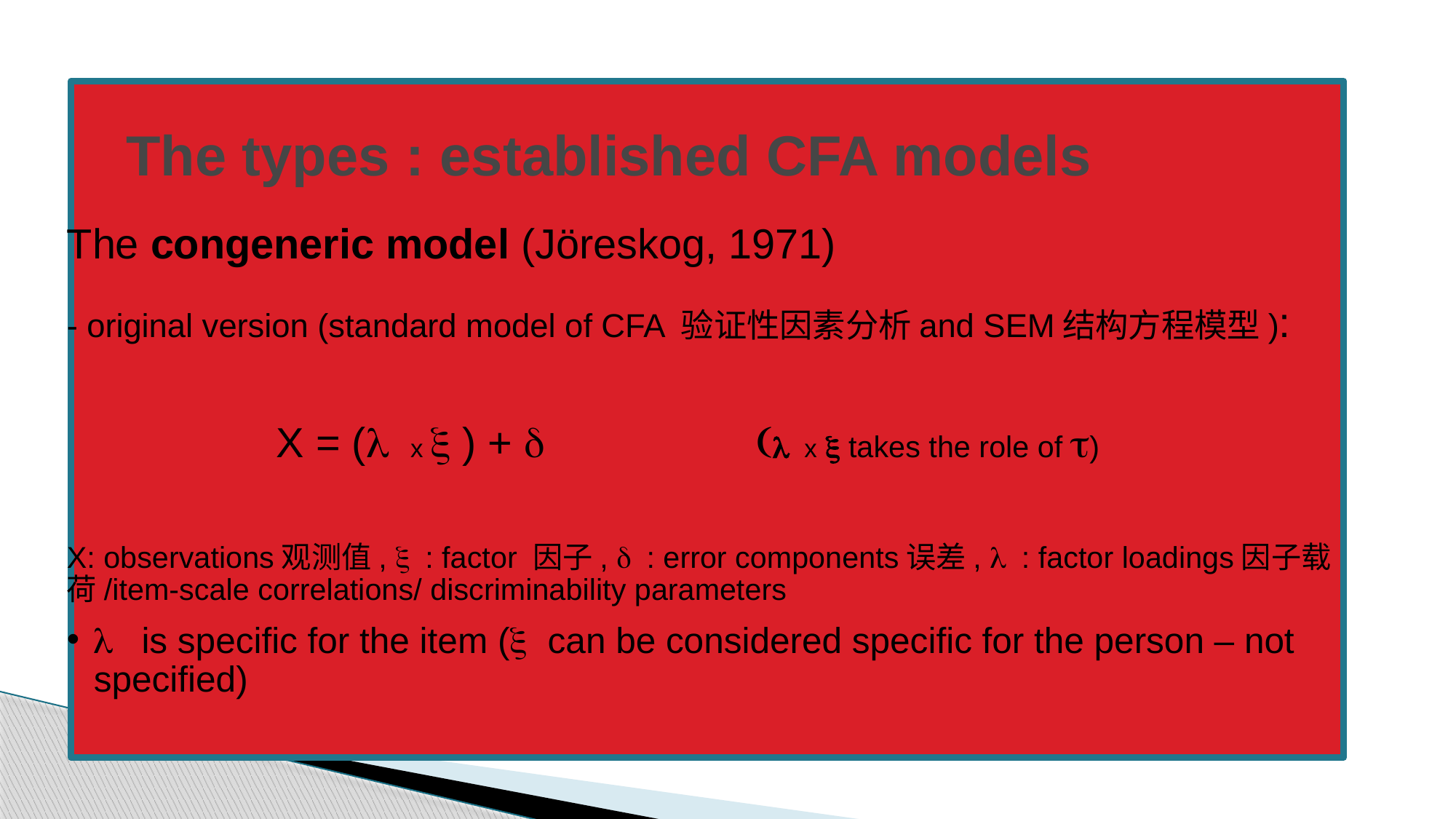

# The types : established CFA models

The types : established CFA models
The congeneric model (Jöreskog, 1971)
- original version (standard model of CFA 验证性因素分析and SEM结构方程模型):

                  X = (λ x ξ ) + δ          (λ x ξ takes the role of τ)

X: observations观测值, ξ : factor 因子, δ : error components误差, λ : factor loadings因子载荷/item-scale correlations/ discriminability parameters
λ  is specific for the item (ξ  can be considered specific for the person – not specified)